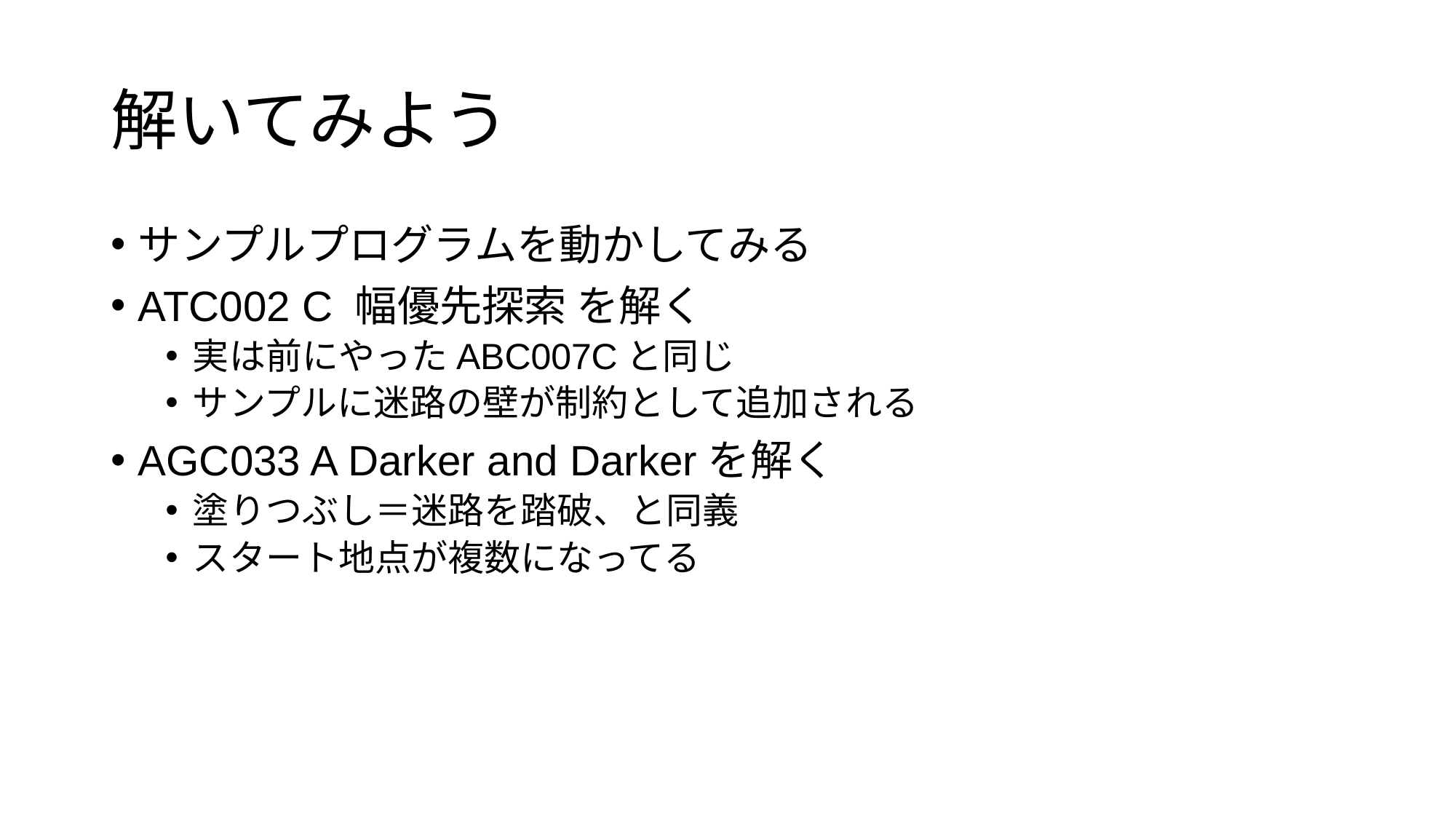

# 解いてみよう
サンプルプログラムを動かしてみる
ATC002 C 幅優先探索 を解く
実は前にやったABC007Cと同じ
サンプルに迷路の壁が制約として追加される
AGC033 A Darker and Darkerを解く
塗りつぶし＝迷路を踏破、と同義
スタート地点が複数になってる